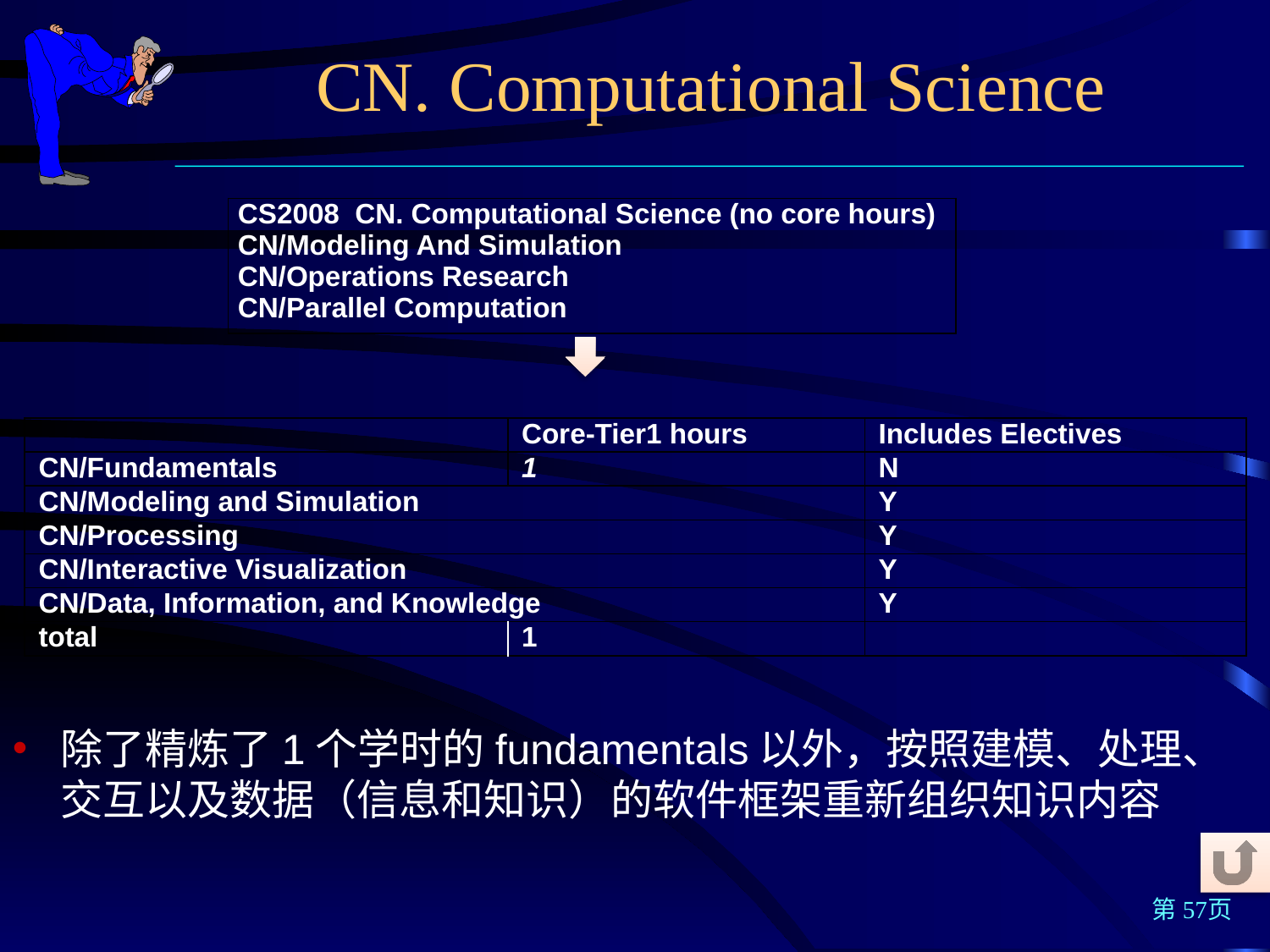

CN. Computational Science
| CS2008 CN. Computational Science (no core hours) CN/Modeling And Simulation CN/Operations Research CN/Parallel Computation |
| --- |

|  | Core-Tier1 hours | Includes Electives |
| --- | --- | --- |
| CN/Fundamentals | 1 | N |
| CN/Modeling and Simulation |  | Y |
| CN/Processing |  | Y |
| CN/Interactive Visualization |  | Y |
| CN/Data, Information, and Knowledge |  | Y |
| total | 1 |  |
除了精炼了1个学时的fundamentals以外，按照建模、处理、交互以及数据（信息和知识）的软件框架重新组织知识内容

第57页